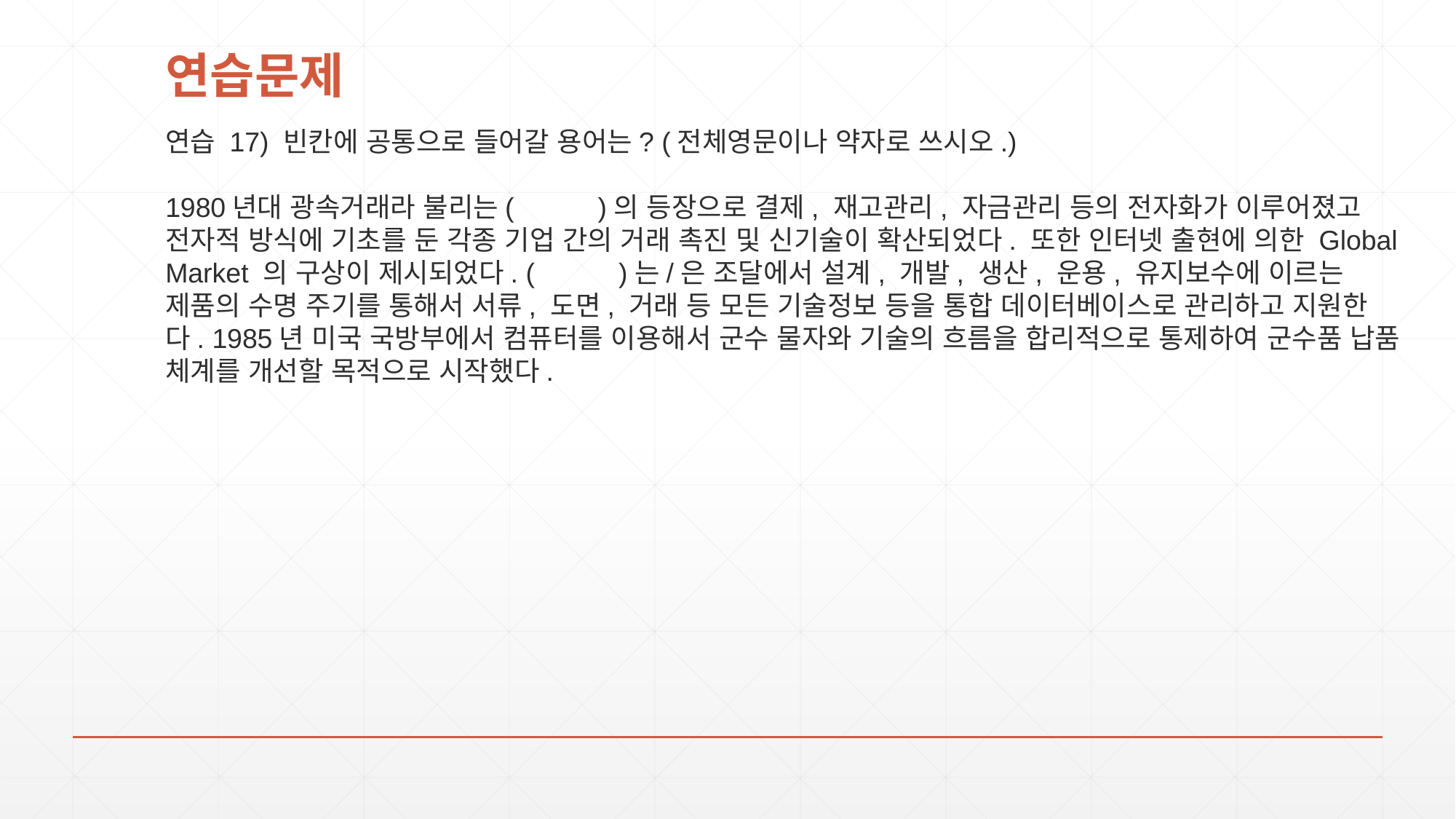

# 연습문제
연습 17) 빈칸에 공통으로 들어갈 용어는? (전체영문이나 약자로 쓰시오.)

1980년대 광속거래라 불리는(           )의 등장으로 결제, 재고관리, 자금관리 등의 전자화가 이루어졌고 전자적 방식에 기초를 둔 각종 기업 간의 거래 촉진 및 신기술이 확산되었다. 또한 인터넷 출현에 의한 Global Market 의 구상이 제시되었다. (           )는/은 조달에서 설계, 개발, 생산, 운용, 유지보수에 이르는 제품의 수명 주기를 통해서 서류, 도면, 거래 등 모든 기술정보 등을 통합 데이터베이스로 관리하고 지원한다. 1985년 미국 국방부에서 컴퓨터를 이용해서 군수 물자와 기술의 흐름을 합리적으로 통제하여 군수품 납품 체계를 개선할 목적으로 시작했다.